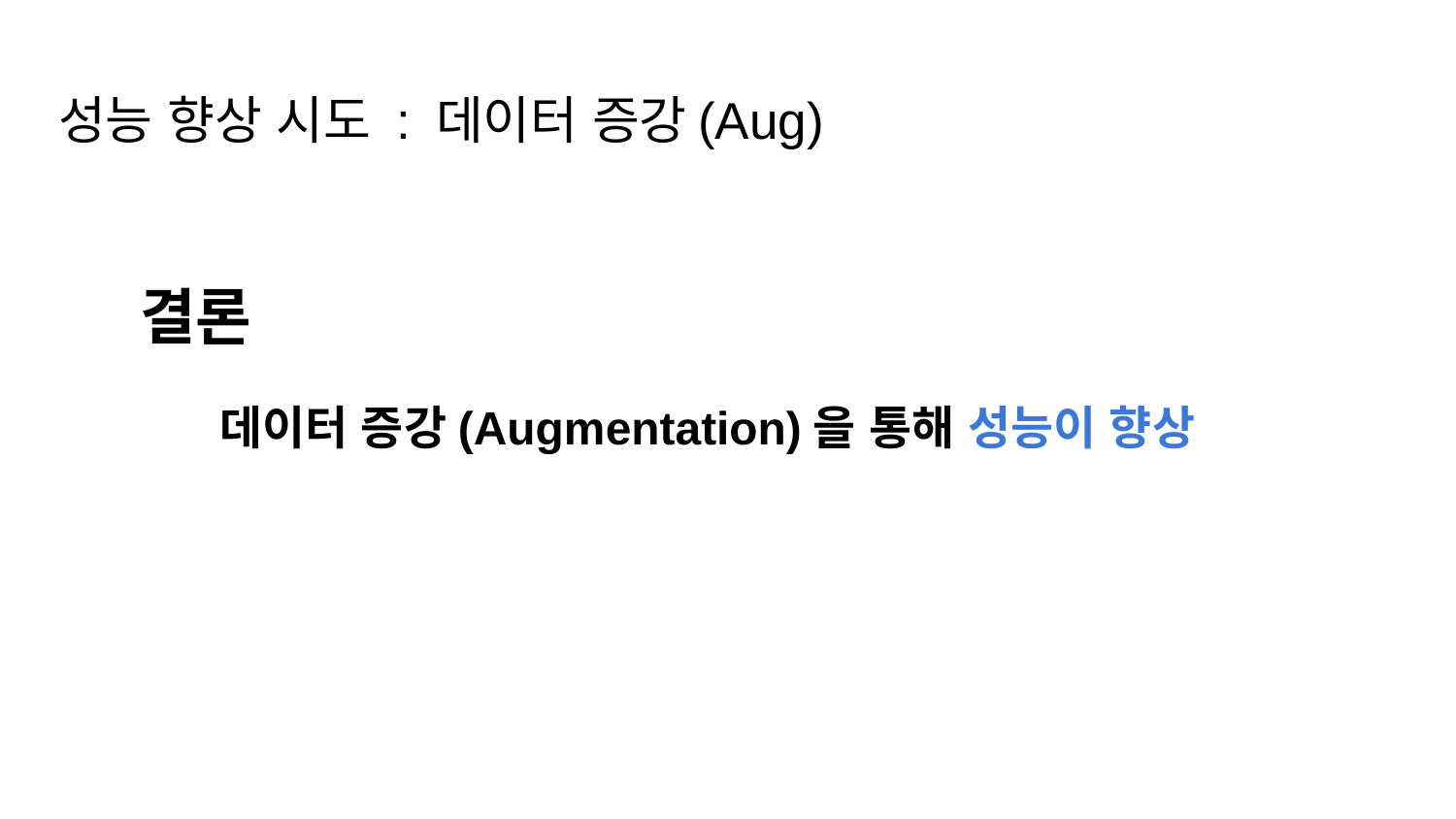

# 성능 향상 시도 : 데이터 증강(Aug)
결론
데이터 증강(Augmentation)을 통해 성능이 향상